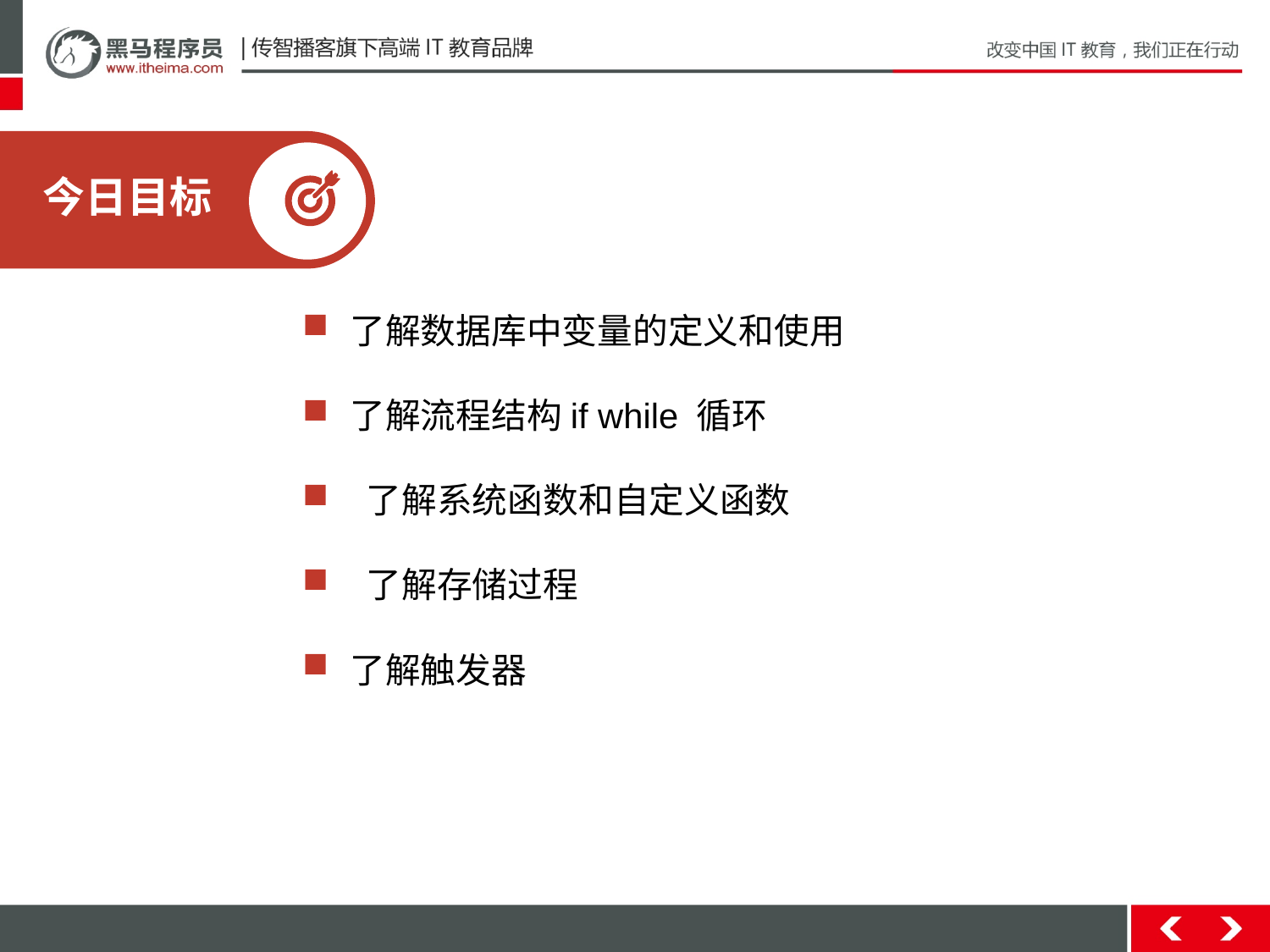

今日目标

了解数据库中变量的定义和使用

了解流程结构if while 循环

 了解系统函数和自定义函数

 了解存储过程

了解触发器